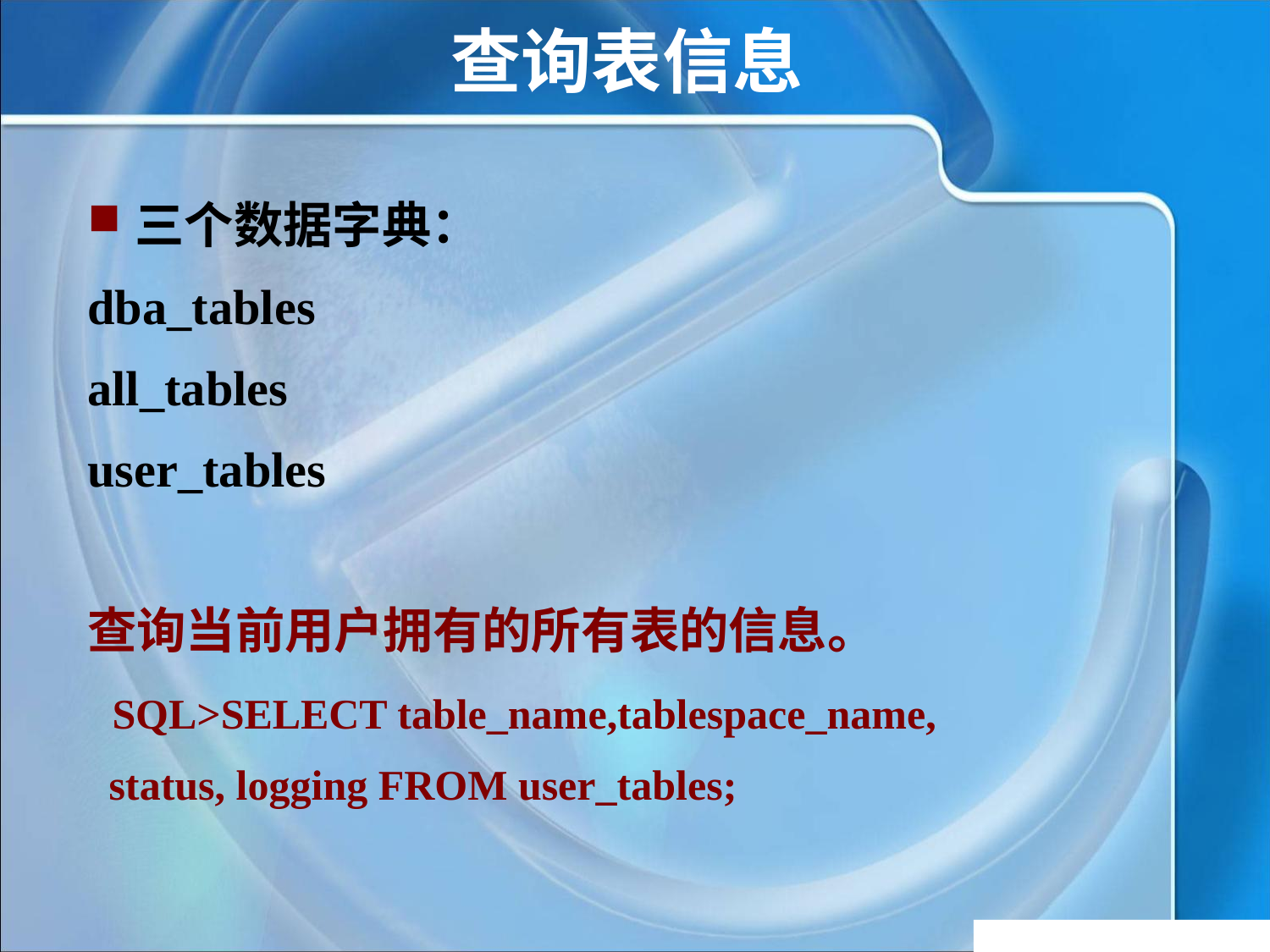

# 查询表信息
三个数据字典：
dba_tables
all_tables
user_tables

查询当前用户拥有的所有表的信息。
  SQL>SELECT table_name,tablespace_name,
  status, logging FROM user_tables;
66